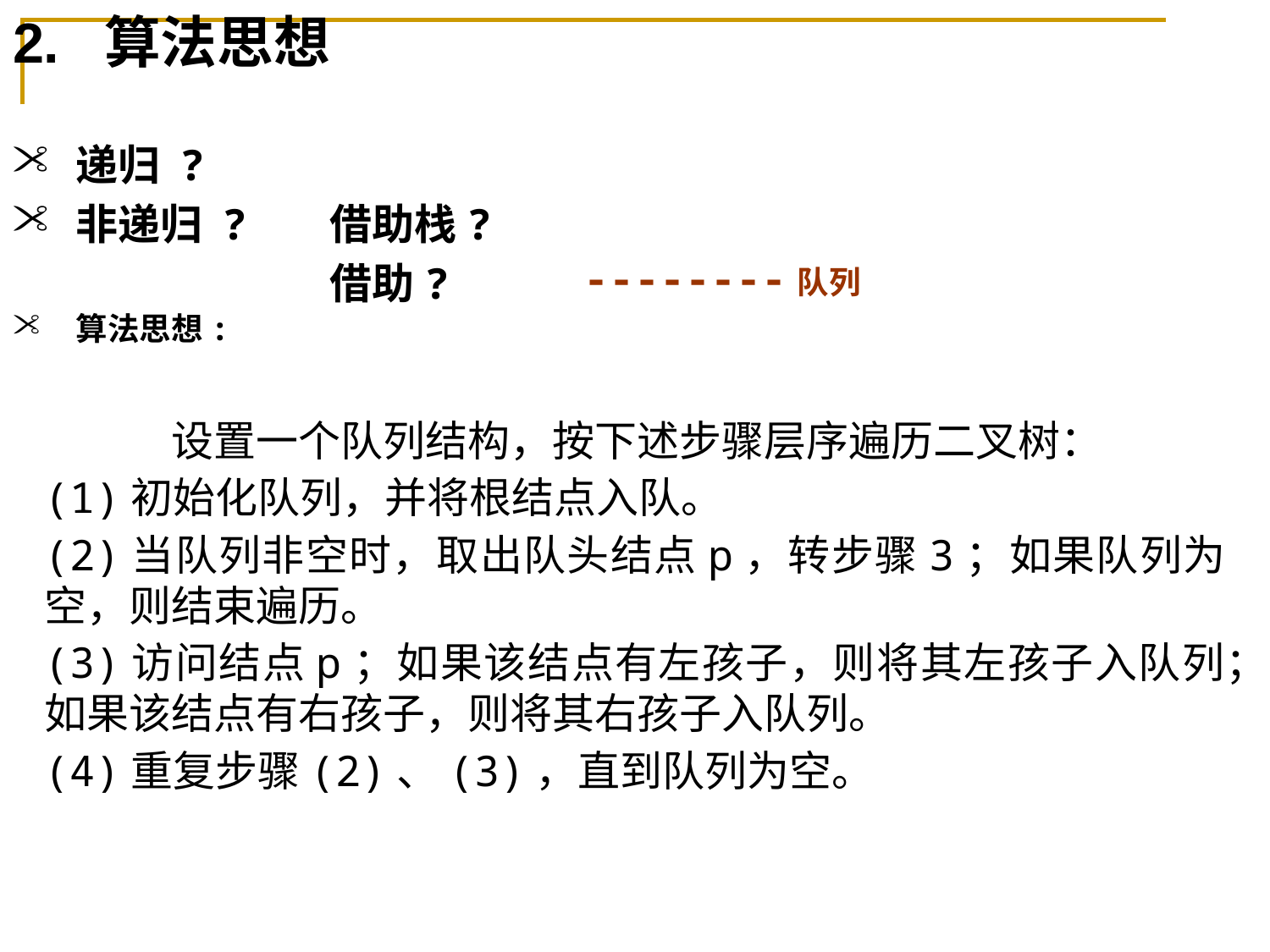

# 2.  算法思想
递归 ?
非递归 ?	借助栈?
			借助?
					--------队列
算法思想:
	设置一个队列结构，按下述步骤层序遍历二叉树：
(1)初始化队列，并将根结点入队。
(2)当队列非空时，取出队头结点p，转步骤3；如果队列为空，则结束遍历。
(3)访问结点p；如果该结点有左孩子，则将其左孩子入队列；如果该结点有右孩子，则将其右孩子入队列。
(4)重复步骤(2)、(3)，直到队列为空。